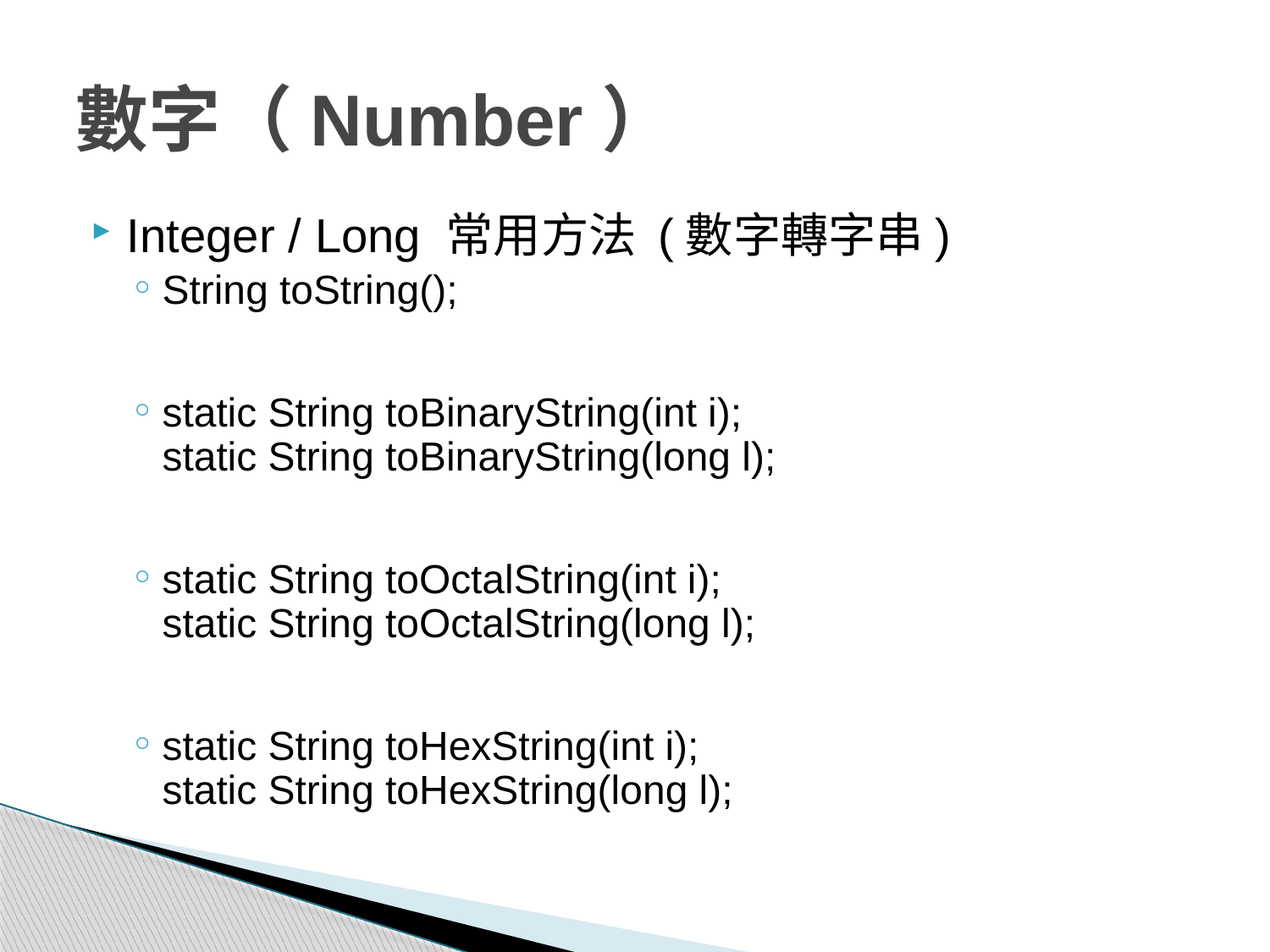

# 數字（Number）
Integer / Long 常用方法 (數字轉字串)
String toString();

static String toBinaryString(int i);
static String toBinaryString(long l);

static String toOctalString(int i);
static String toOctalString(long l);

static String toHexString(int i);
static String toHexString(long l);